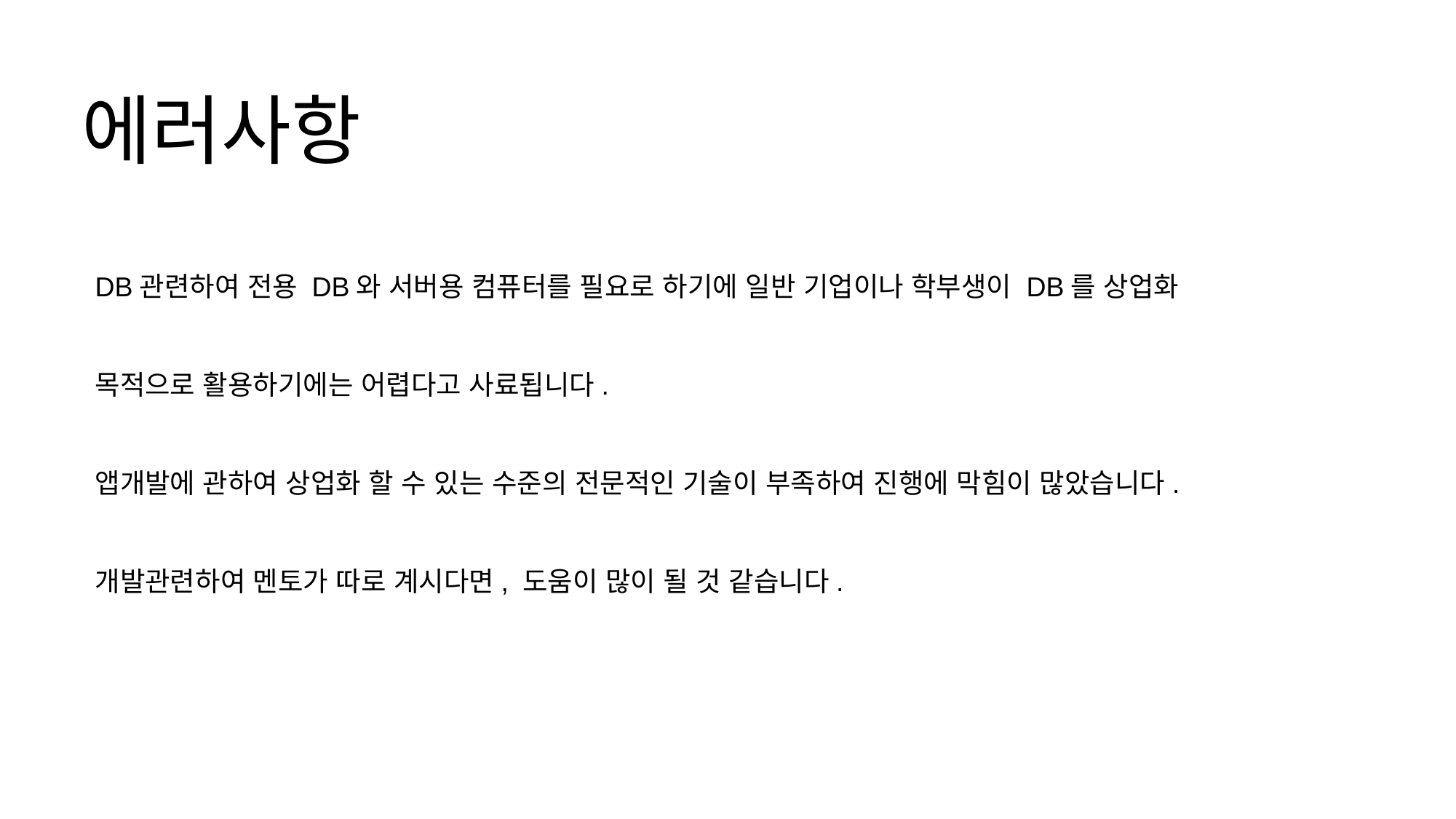

에러사항
DB관련하여 전용 DB와 서버용 컴퓨터를 필요로 하기에 일반 기업이나 학부생이 DB를 상업화
목적으로 활용하기에는 어렵다고 사료됩니다.
앱개발에 관하여 상업화 할 수 있는 수준의 전문적인 기술이 부족하여 진행에 막힘이 많았습니다.
개발관련하여 멘토가 따로 계시다면, 도움이 많이 될 것 같습니다.